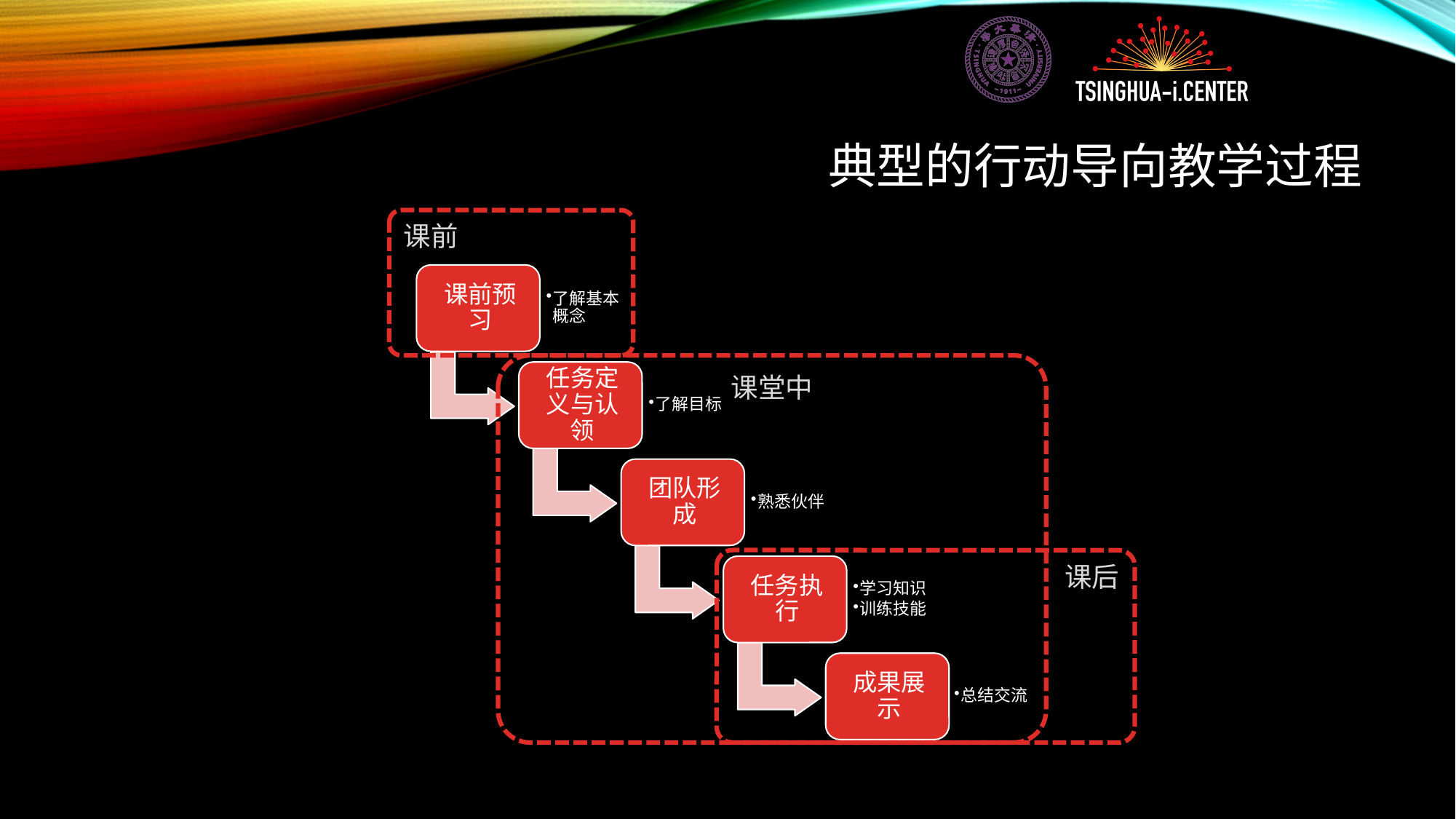

# 典型的行动导向教学过程
课前
课前预习
了解基本概念
任务定义与认领
了解目标
团队形成
熟悉伙伴
任务执行
学习知识
训练技能
成果展示
总结交流
课堂中
课后